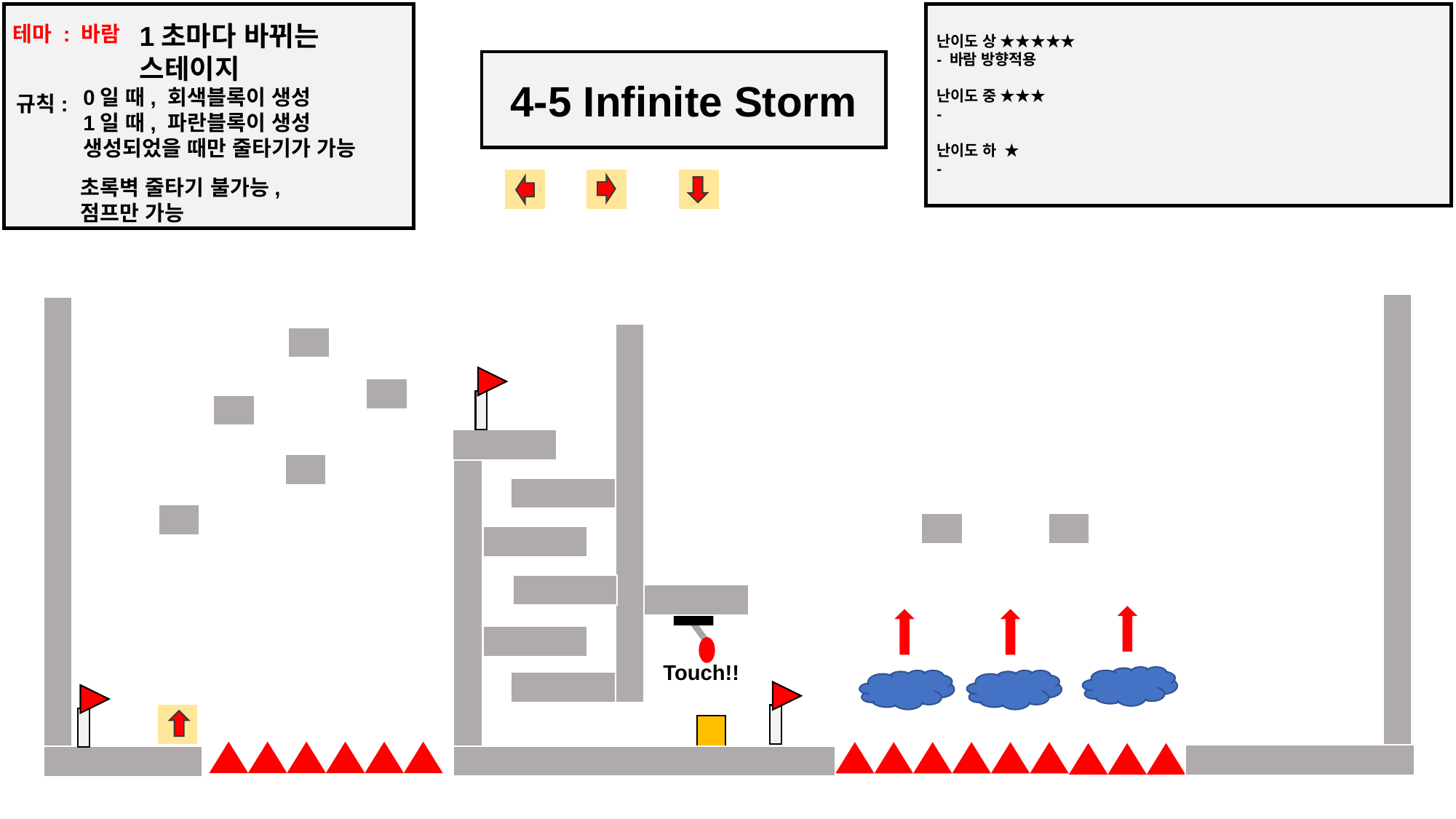

난이도 상 ★★★★★
- 바람 방향적용

난이도 중 ★★★
-

난이도 하  ★
-
1초마다 바뀌는
스테이지
테마 : 바람
4-5 Infinite Storm
0일 때, 회색블록이 생성
1일 때, 파란블록이 생성
생성되었을 때만 줄타기가 가능
규칙:
초록벽 줄타기 불가능,
점프만 가능

Touch!!